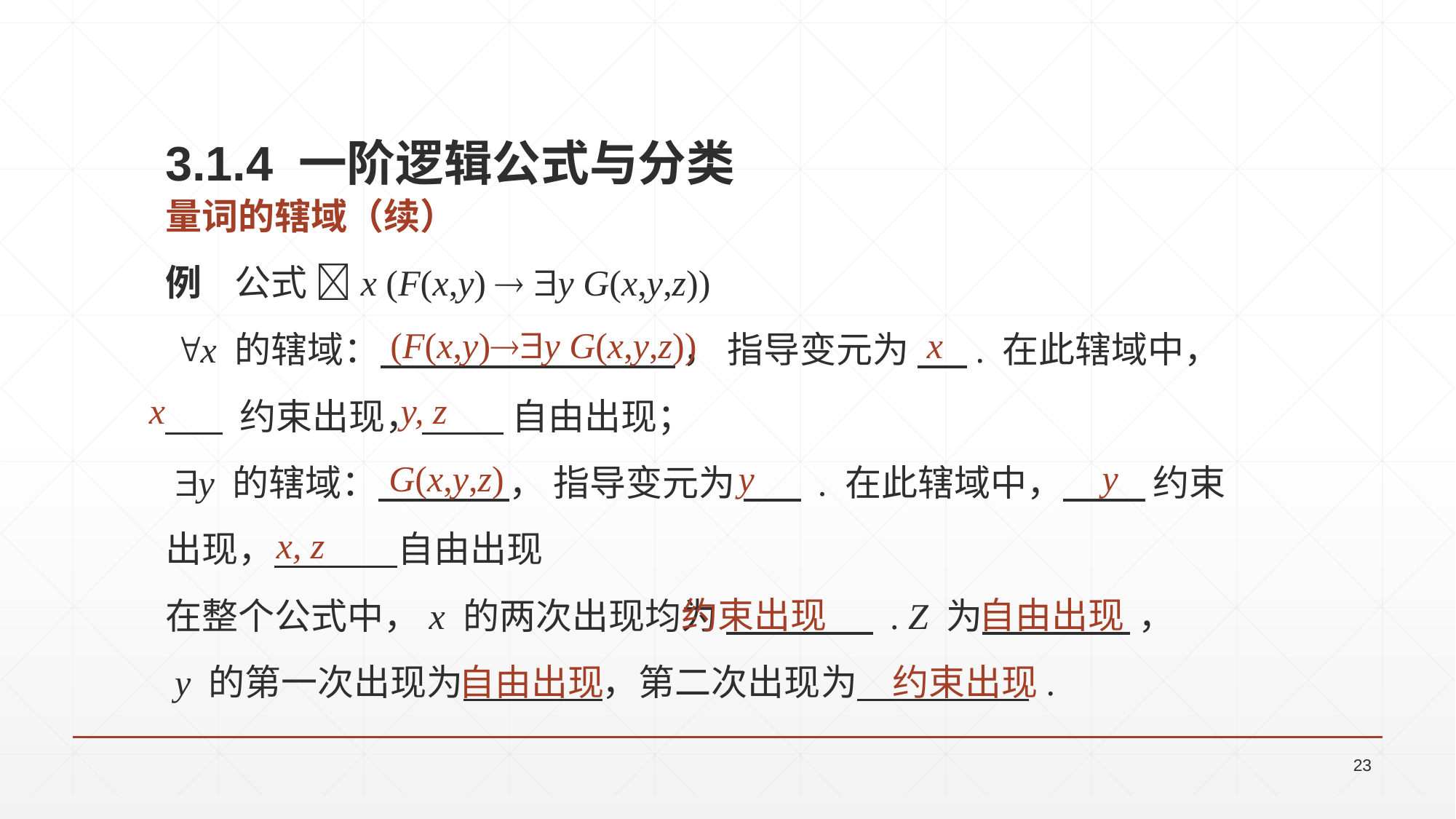

3.1.4 一阶逻辑公式与分类
量词的辖域（续）
例    公式 ∀x (F(x,y) → ∃y G(x,y,z))
 ∀x 的辖域：                                     ， 指导变元为       . 在此辖域中，
        约束出现，           自由出现；
 ∃y 的辖域：                ， 指导变元为         . 在此辖域中，           约束
出现，               自由出现
在整个公式中，x 的两次出现均为                    . Z 为                   ，
 y 的第一次出现为                 ，第二次出现为                      .
(F(x,y)→∃y G(x,y,z))
x
y, z
x
y
y
G(x,y,z)
x, z
自由出现
约束出现
 约束出现
自由出现
23